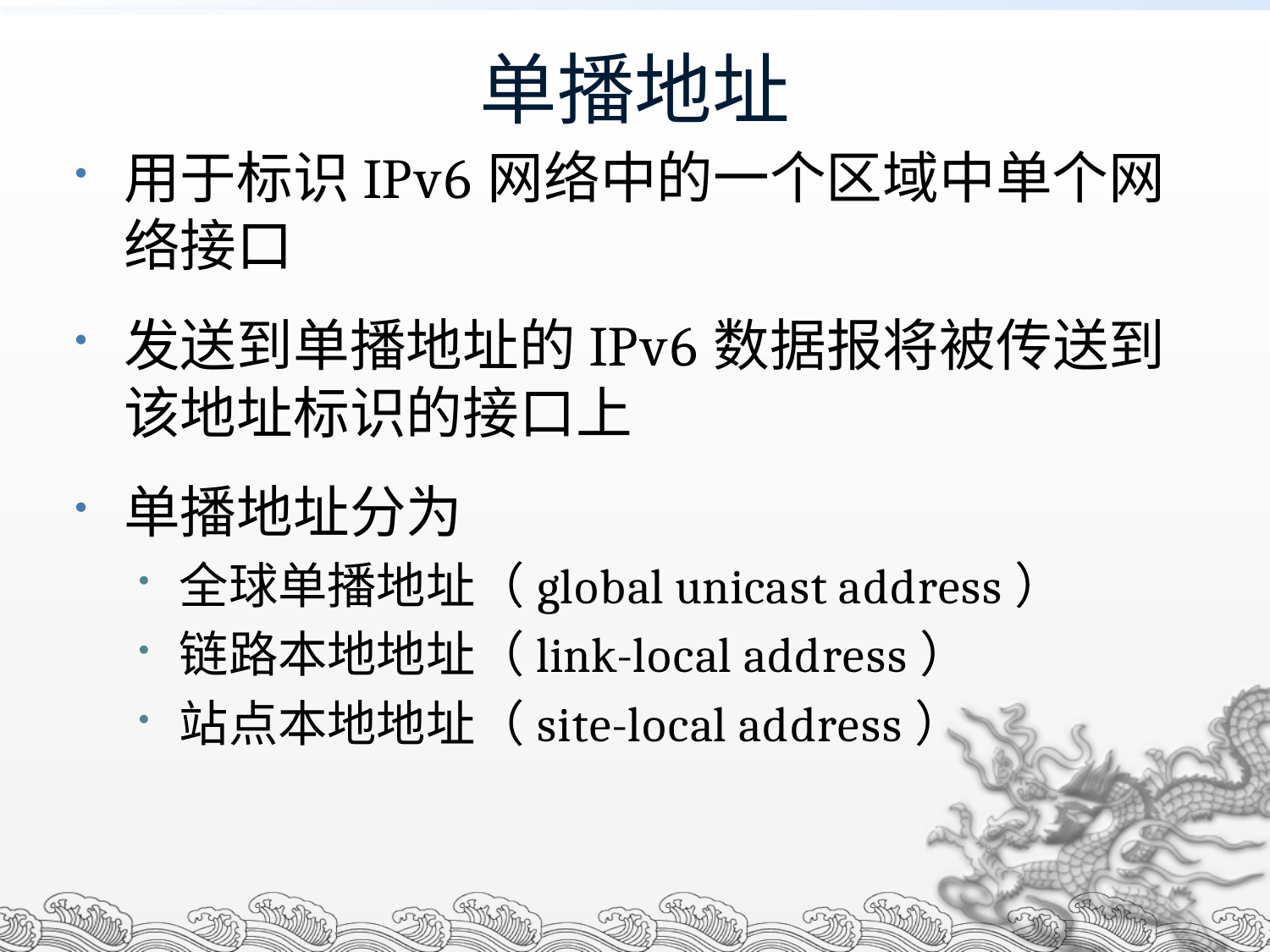

# 单播地址
用于标识IPv6网络中的一个区域中单个网络接口
发送到单播地址的IPv6数据报将被传送到该地址标识的接口上
单播地址分为
全球单播地址（global unicast address）
链路本地地址（link-local address）
站点本地地址（site-local address）